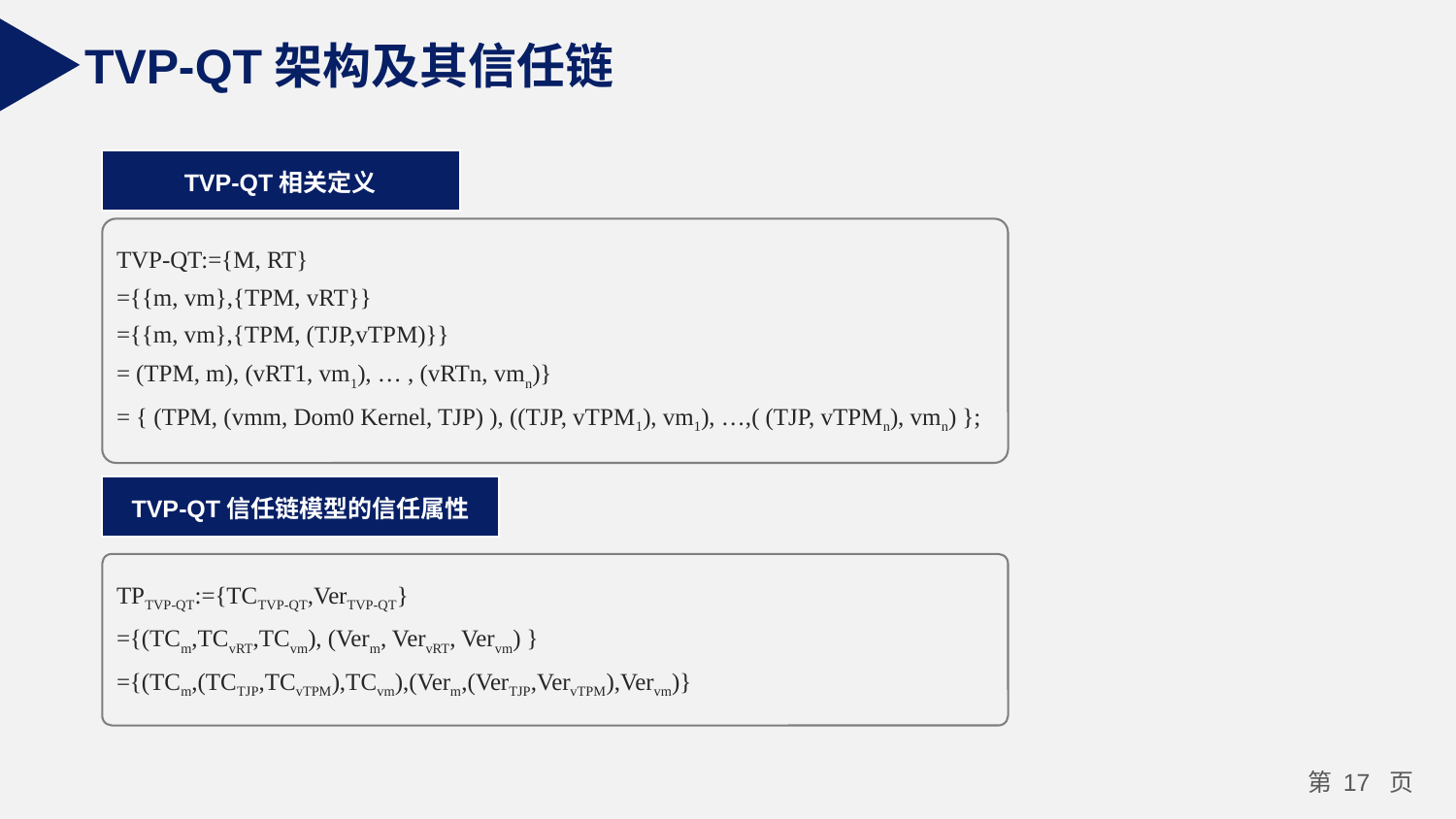

TVP-QT架构及其信任链

TVP-QT相关定义

TVP-QT:={M, RT}
={{m, vm},{TPM, vRT}}
={{m, vm},{TPM, (TJP,vTPM)}}
= (TPM, m), (vRT1, vm1), … , (vRTn, vmn)}
= { (TPM, (vmm, Dom0 Kernel, TJP) ), ((TJP, vTPM1), vm1), …,( (TJP, vTPMn), vmn) };

TVP-QT信任链模型的信任属性

TPTVP-QT:={TCTVP-QT,VerTVP-QT}
={(TCm,TCvRT,TCvm), (Verm, VervRT, Vervm) }
={(TCm,(TCTJP,TCvTPM),TCvm),(Verm,(VerTJP,VervTPM),Vervm)}